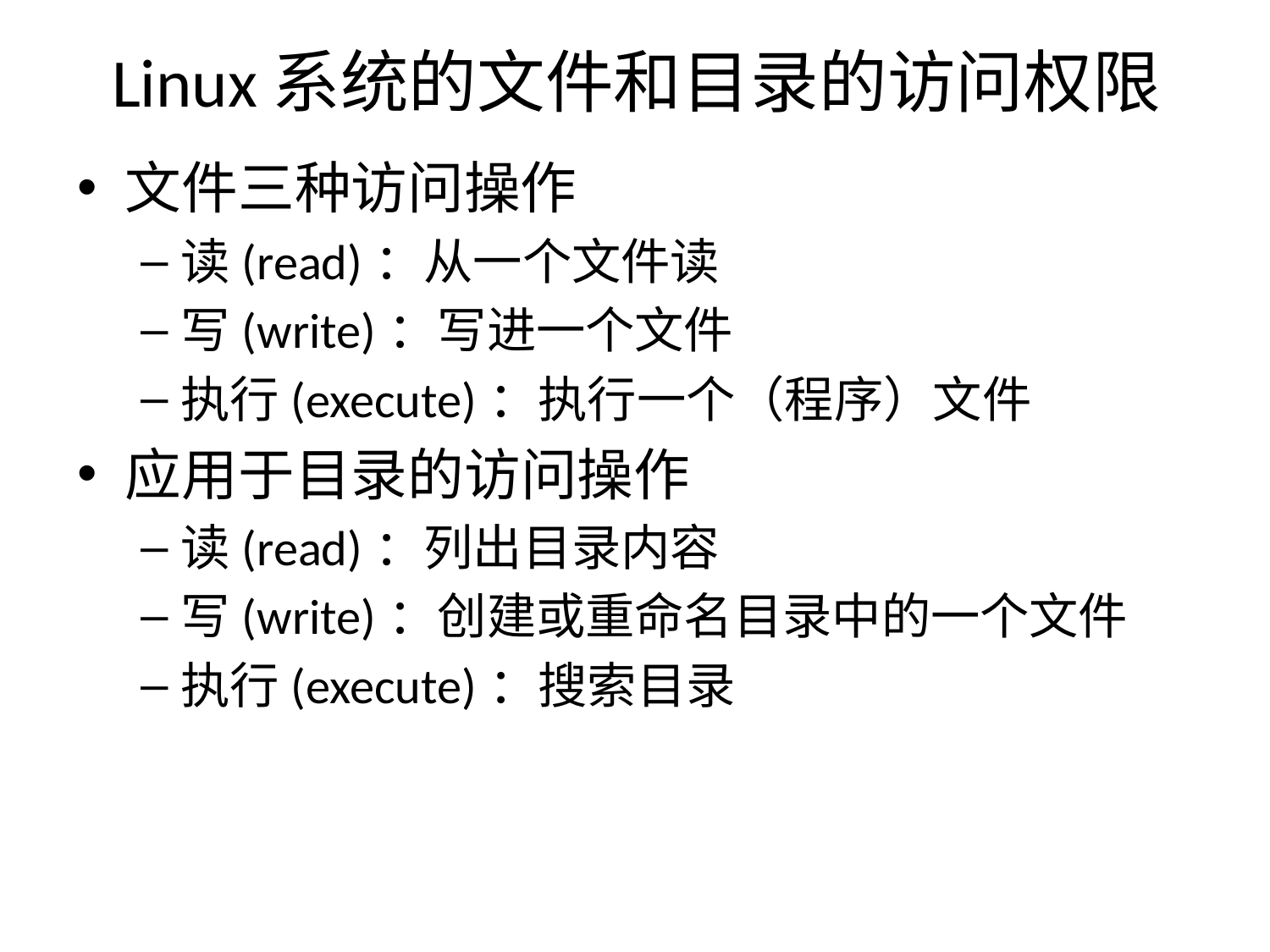

# Linux系统的文件和目录的访问权限
文件三种访问操作
读(read)：从一个文件读
写(write)：写进一个文件
执行(execute)：执行一个（程序）文件
应用于目录的访问操作
读(read)：列出目录内容
写(write)：创建或重命名目录中的一个文件
执行(execute)：搜索目录